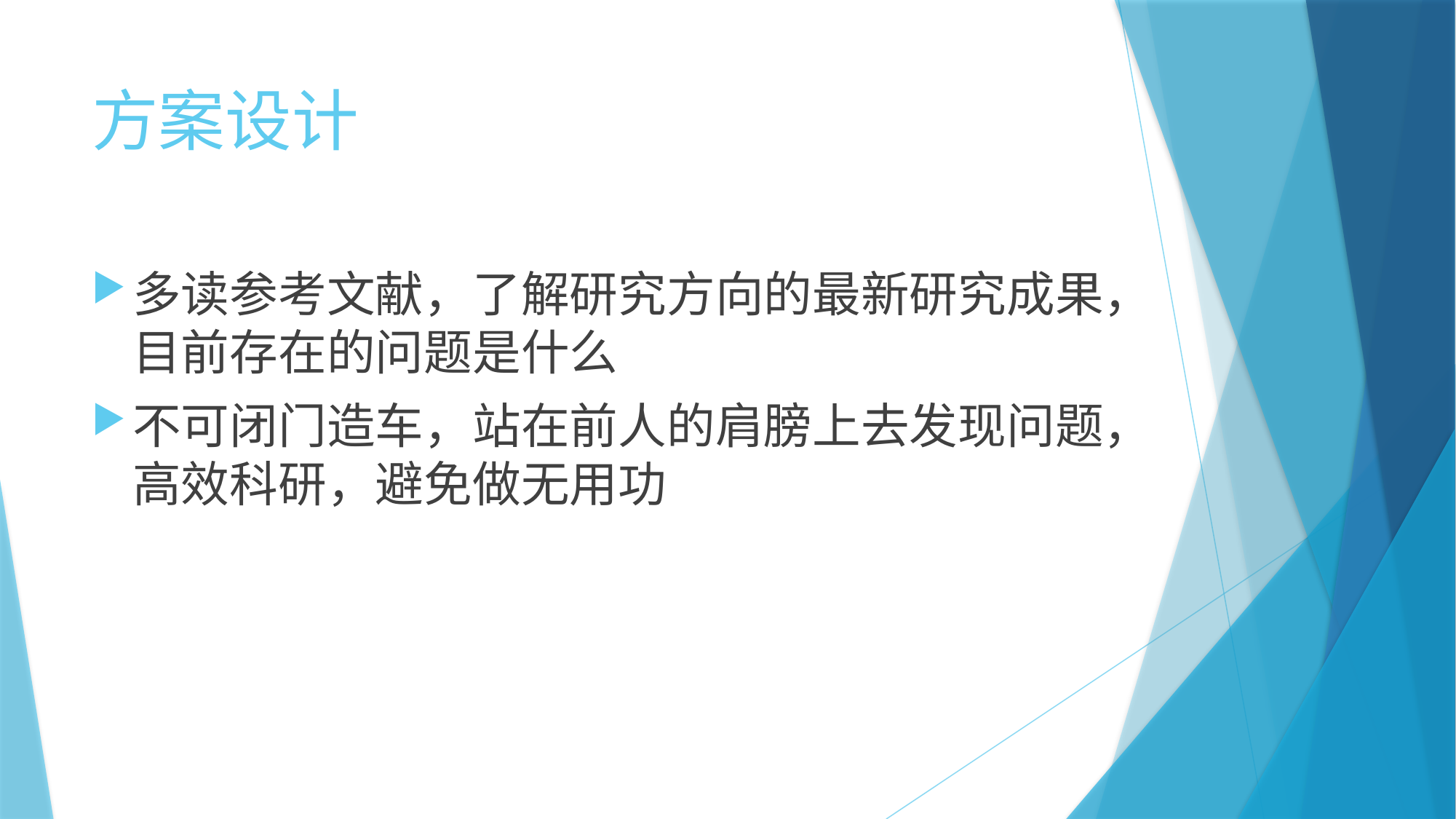

# 方案设计
多读参考文献，了解研究方向的最新研究成果，目前存在的问题是什么
不可闭门造车，站在前人的肩膀上去发现问题，高效科研，避免做无用功